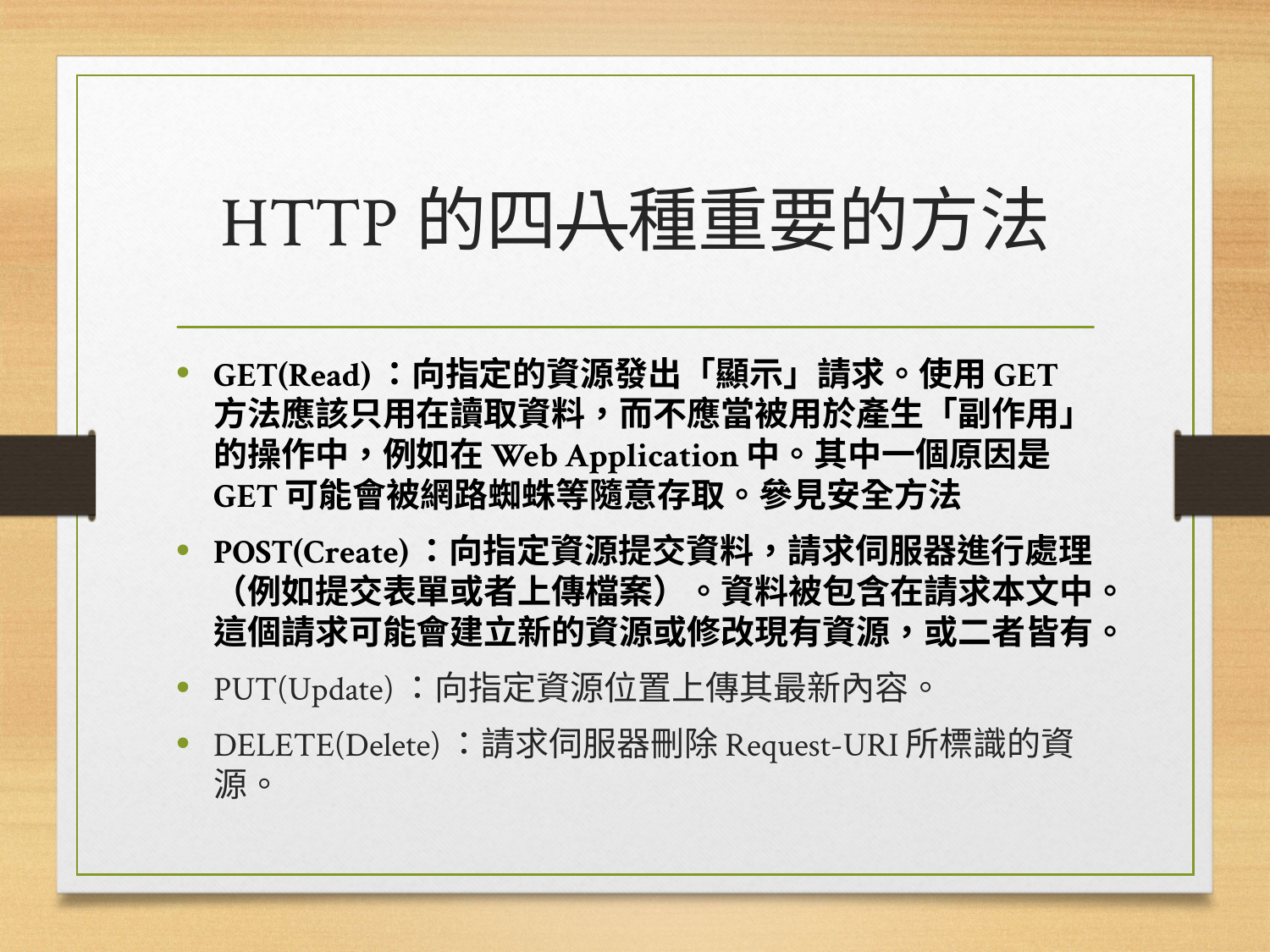

# HTTP的四八種重要的方法
GET(Read)：向指定的資源發出「顯示」請求。使用GET方法應該只用在讀取資料，而不應當被用於產生「副作用」的操作中，例如在Web Application中。其中一個原因是GET可能會被網路蜘蛛等隨意存取。參見安全方法
POST(Create)：向指定資源提交資料，請求伺服器進行處理（例如提交表單或者上傳檔案）。資料被包含在請求本文中。這個請求可能會建立新的資源或修改現有資源，或二者皆有。
PUT(Update)：向指定資源位置上傳其最新內容。
DELETE(Delete)：請求伺服器刪除Request-URI所標識的資源。